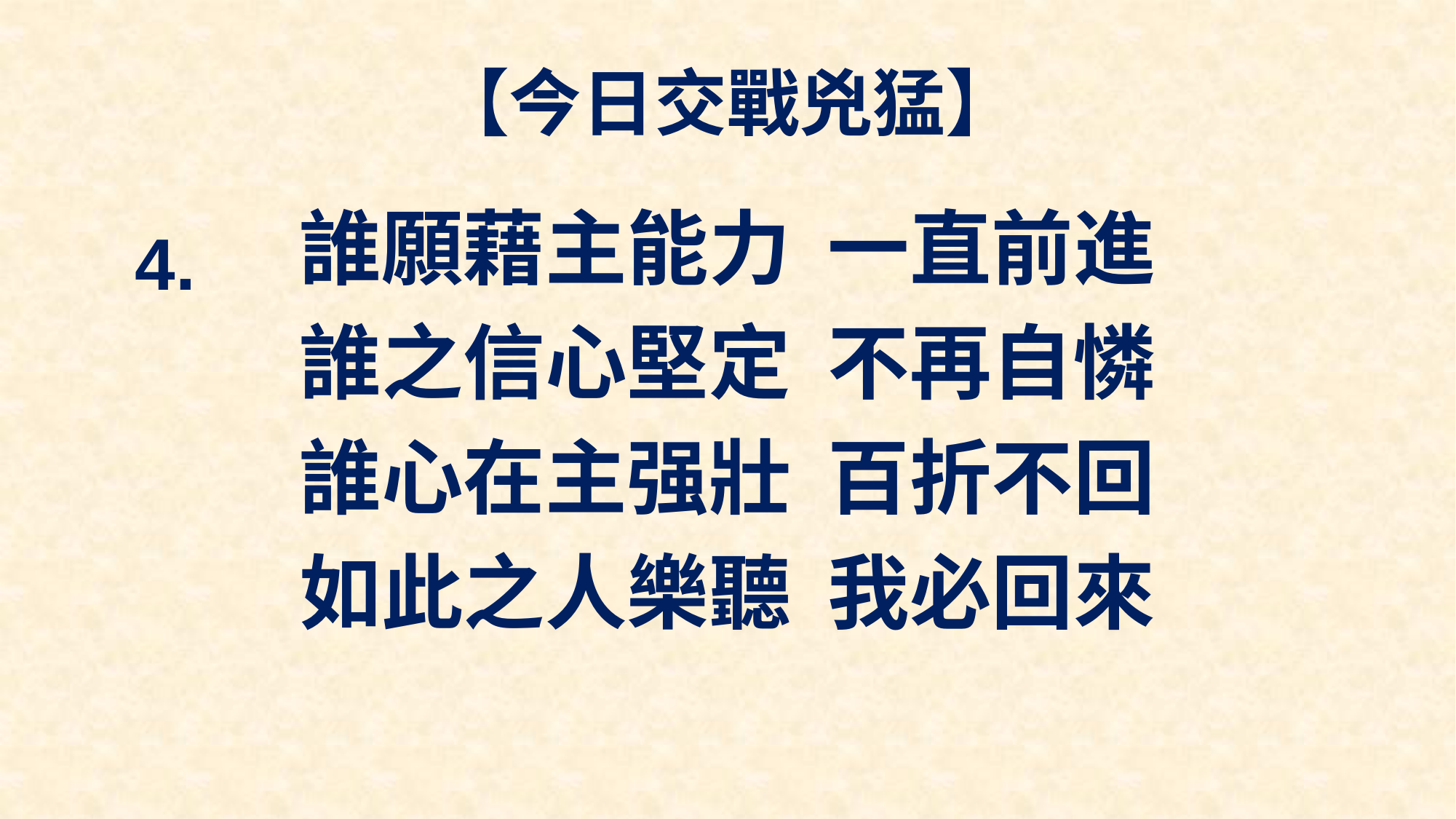

# 【今日交戰兇猛】
誰願藉主能力  一直前進
誰之信心堅定  不再自憐
誰心在主强壯  百折不回
如此之人樂聽  我必回來
4.